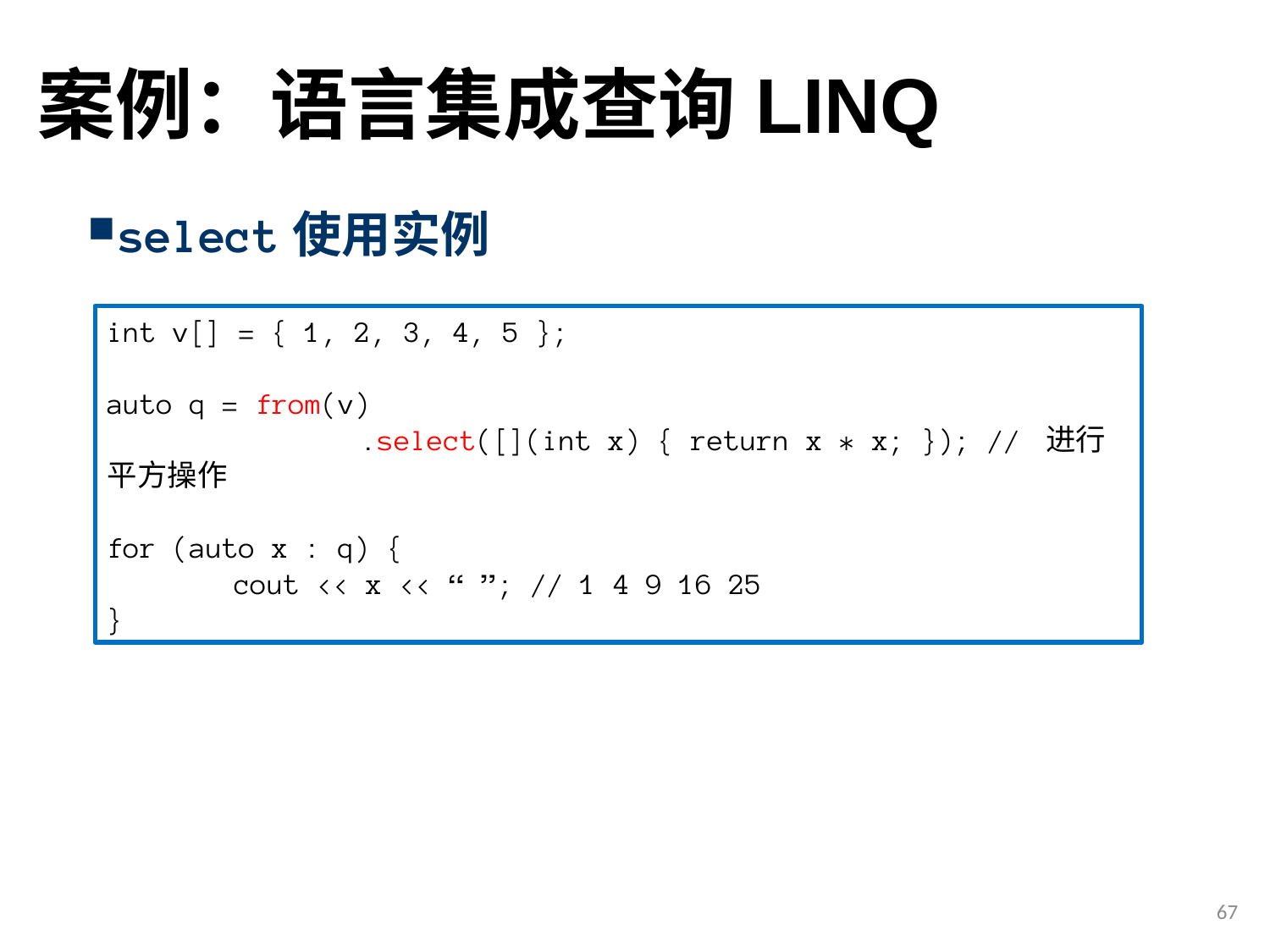

# 案例：语言集成查询LINQ
select使用实例
int v[] = { 1, 2, 3, 4, 5 };

auto q = from(v)
		.select([](int x) { return x * x; }); // 进行平方操作

for (auto x : q) {
	cout << x << “ ”; // 1 4 9 16 25
}
67